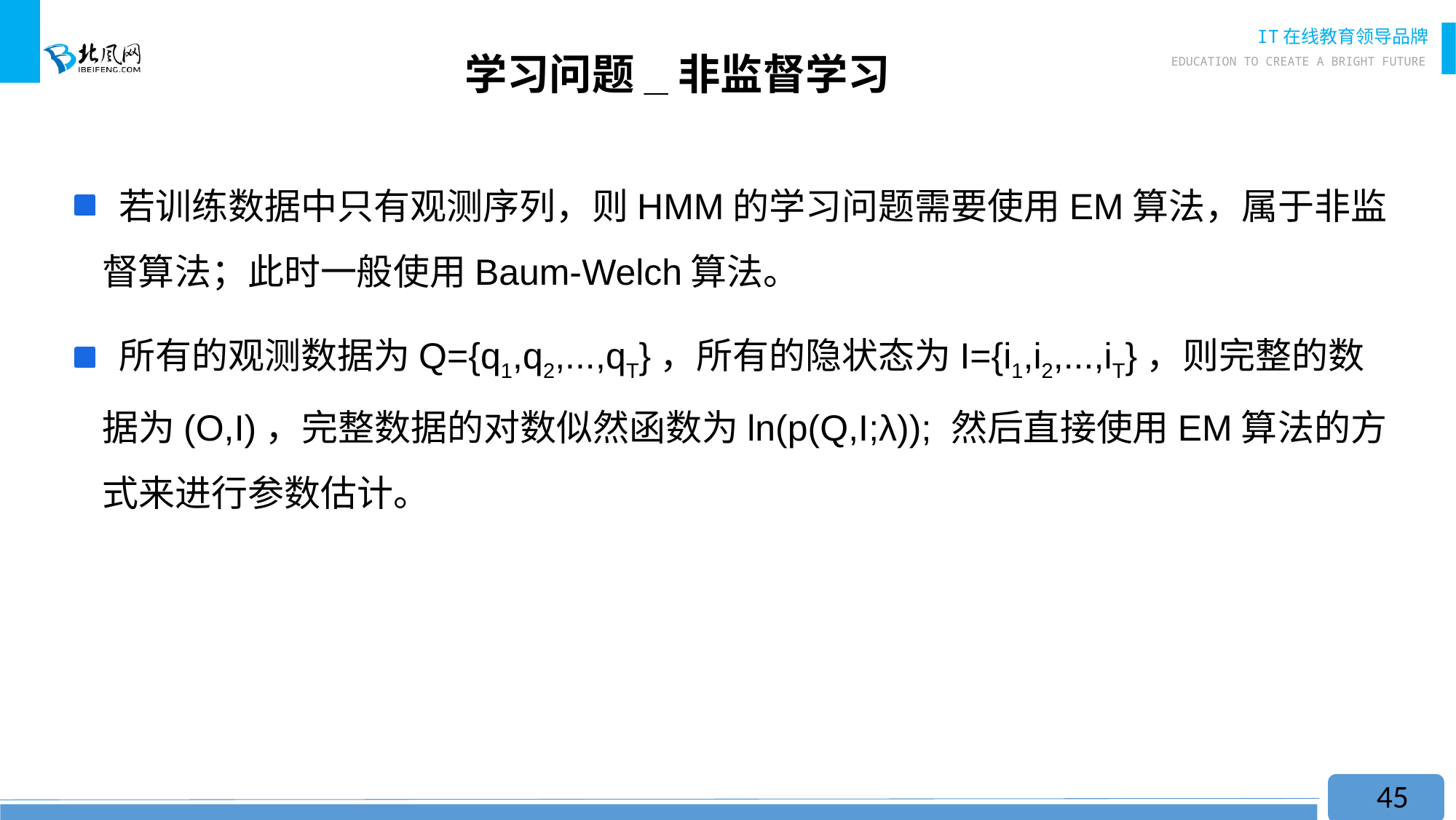

# 学习问题_非监督学习
 若训练数据中只有观测序列，则HMM的学习问题需要使用EM算法，属于非监督算法；此时一般使用Baum-Welch算法。
 所有的观测数据为Q={q1,q2,...,qT}，所有的隐状态为I={i1,i2,...,iT}，则完整的数据为(O,I)，完整数据的对数似然函数为ln(p(Q,I;λ)); 然后直接使用EM算法的方式来进行参数估计。